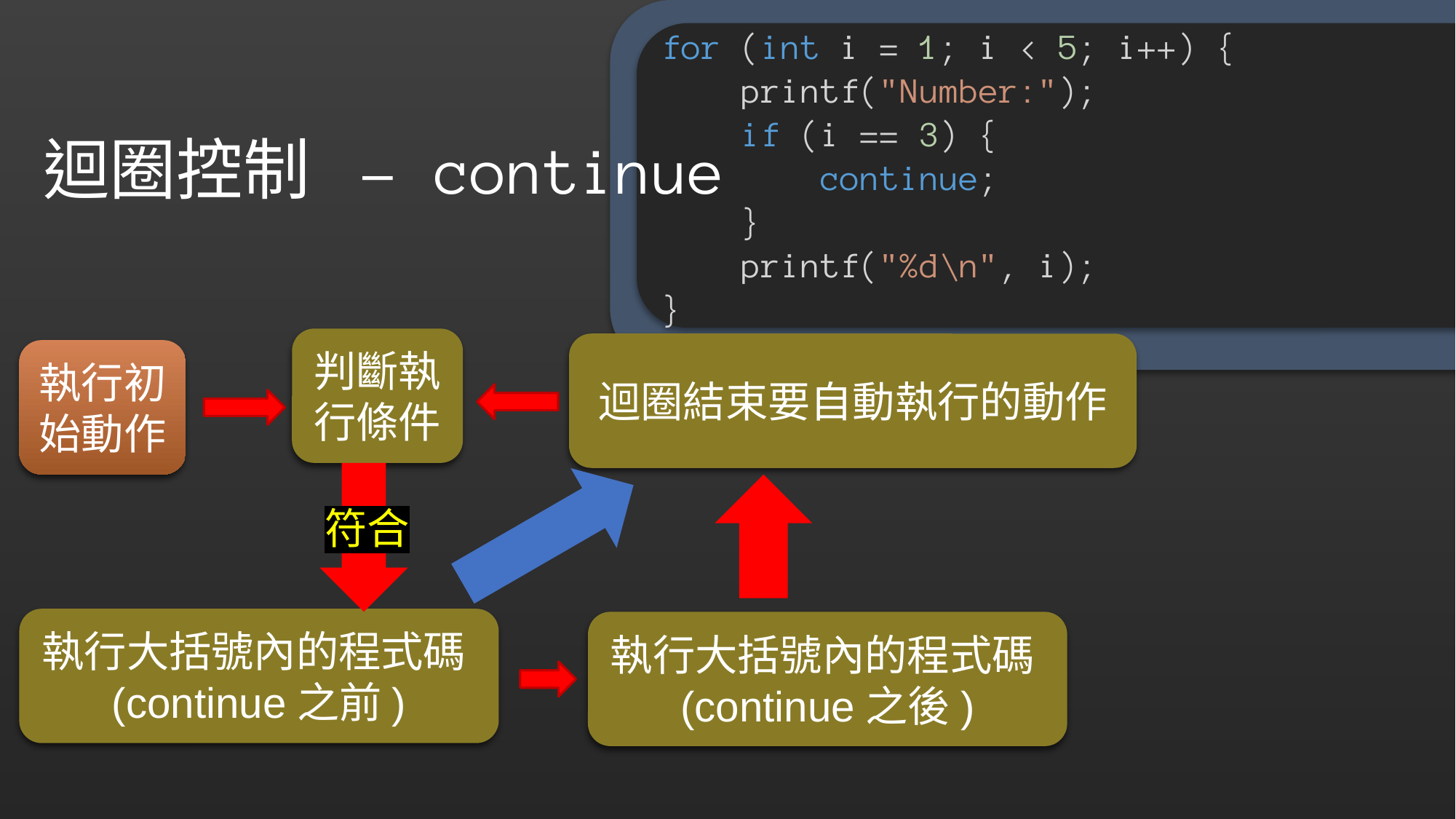

for (int i = 1; i < 5; i++) {
    printf("Number:");
    if (i == 3) {
        continue;
    }
    printf("%d\n", i);
}
迴圈控制 - continue
判斷執行條件
迴圈結束要自動執行的動作
執行初始動作

1

符合
執行大括號內的程式碼(continue之前)
執行大括號內的程式碼(continue之後)